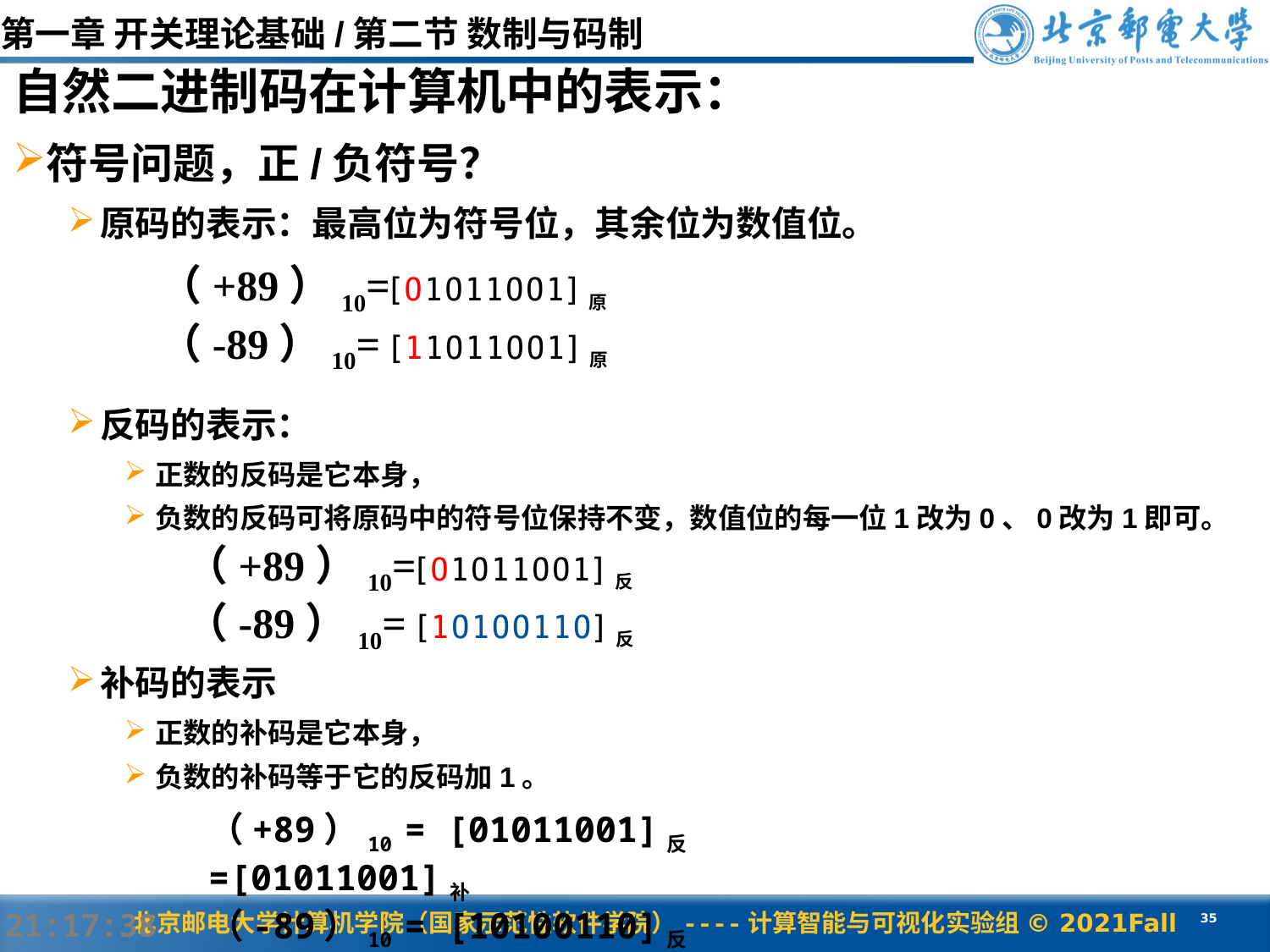

# 第一章 开关理论基础/第二节 数制与码制
自然二进制码在计算机中的表示：
符号问题，正/负符号？
原码的表示：最高位为符号位，其余位为数值位。

反码的表示：
正数的反码是它本身，
负数的反码可将原码中的符号位保持不变，数值位的每一位1改为0、0改为1即可。

补码的表示
正数的补码是它本身，
负数的补码等于它的反码加1。
（+89）10=[01011001]原
（-89）10= [11011001]原
（+89）10=[01011001]反
（-89）10= [10100110]反
（+89）10 = [01011001]反=[01011001]补
（-89）10 = [10100110]反=[10100111]补